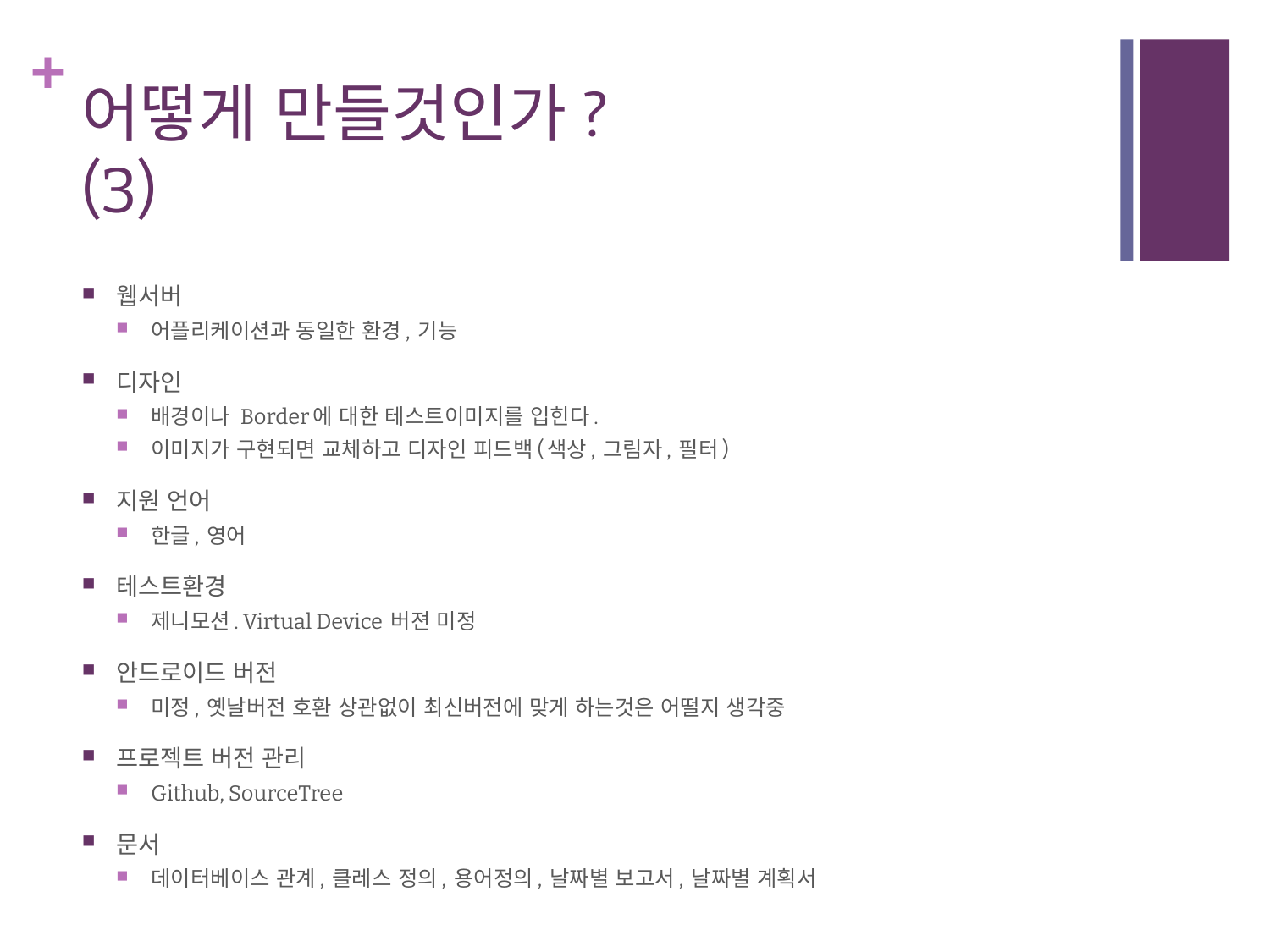

# 어떻게 만들것인가? (3)
웹서버
어플리케이션과 동일한 환경, 기능
디자인
배경이나 Border에 대한 테스트이미지를 입힌다.
이미지가 구현되면 교체하고 디자인 피드백(색상, 그림자, 필터)
지원 언어
한글, 영어
테스트환경
제니모션. Virtual Device 버젼 미정
안드로이드 버전
미정, 옛날버전 호환 상관없이 최신버전에 맞게 하는것은 어떨지 생각중
프로젝트 버전 관리
Github, SourceTree
문서
데이터베이스 관계, 클레스 정의, 용어정의, 날짜별 보고서, 날짜별 계획서